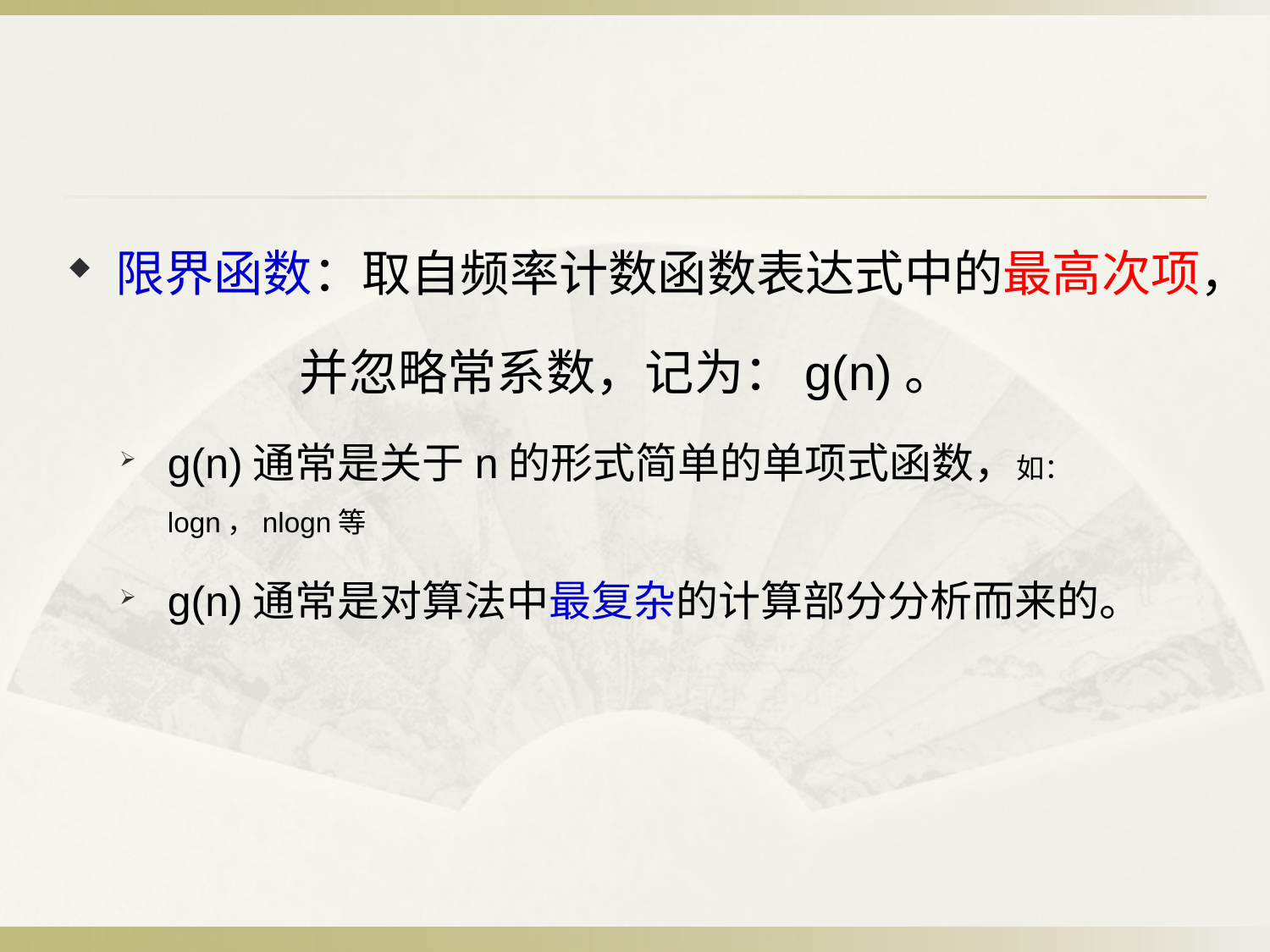

限界函数：取自频率计数函数表达式中的最高次项，
                    并忽略常系数，记为：g(n)。
g(n)通常是关于n的形式简单的单项式函数，如：logn，nlogn等
g(n)通常是对算法中最复杂的计算部分分析而来的。